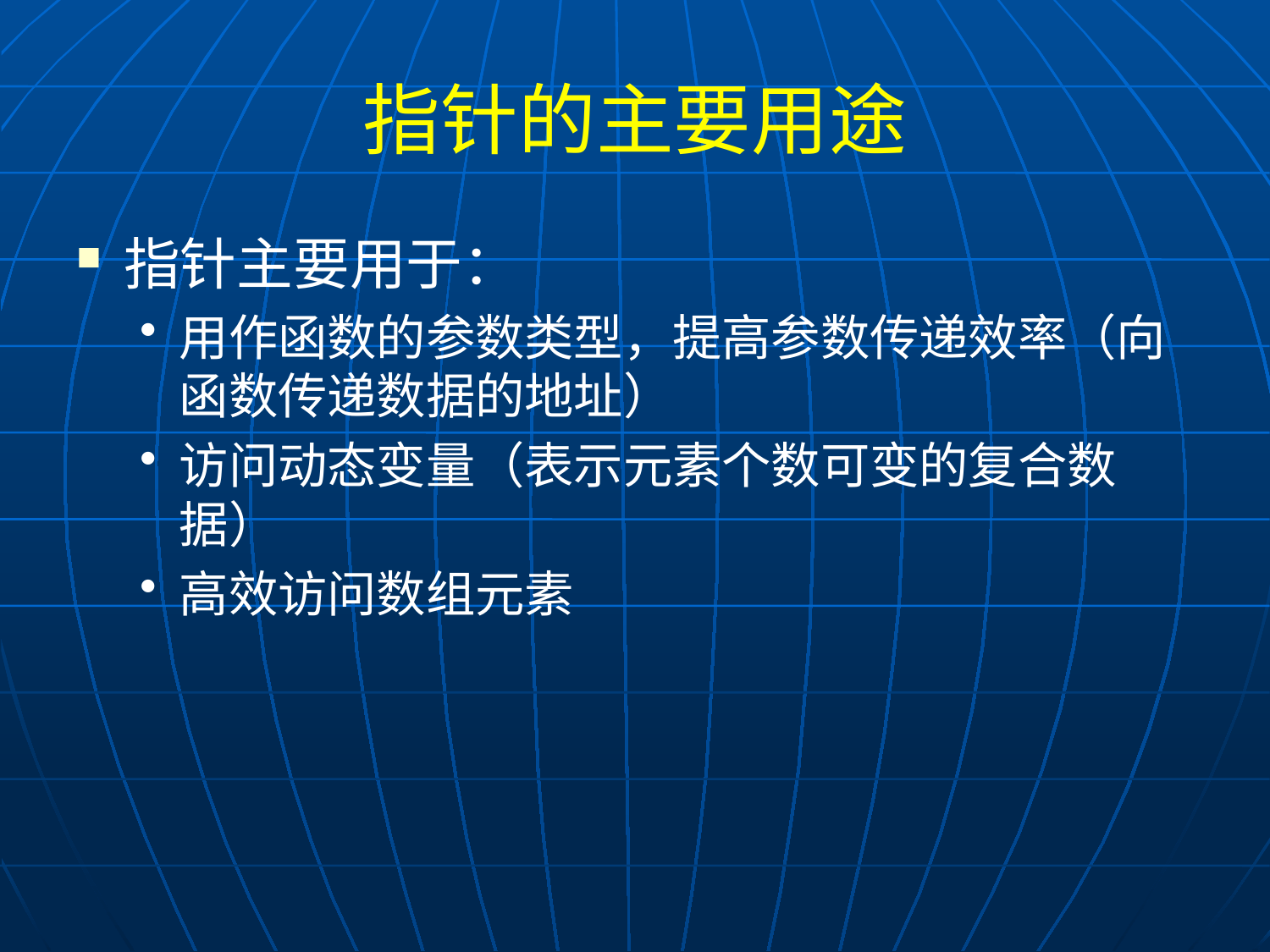

# 指针的主要用途
指针主要用于：
用作函数的参数类型，提高参数传递效率（向函数传递数据的地址）
访问动态变量（表示元素个数可变的复合数据）
高效访问数组元素